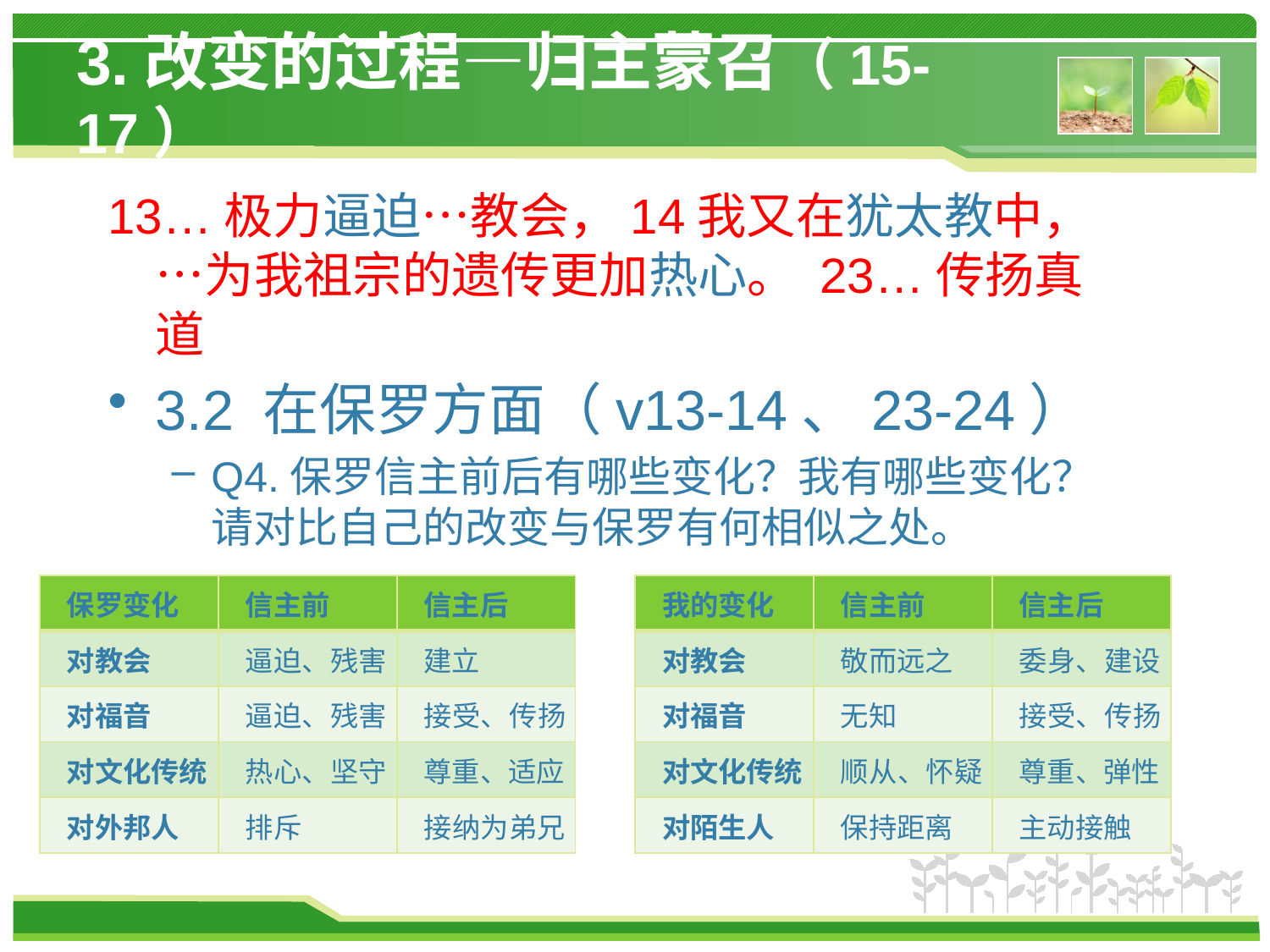

# 3.改变的过程—归主蒙召（15-17）
13…极力逼迫…教会，14我又在犹太教中，…为我祖宗的遗传更加热心。 23…传扬真道
3.2 在保罗方面（v13-14、23-24）
Q4.保罗信主前后有哪些变化？我有哪些变化？请对比自己的改变与保罗有何相似之处。
| 保罗变化 | 信主前 | 信主后 |
| --- | --- | --- |
| 对教会 | 逼迫、残害 | 建立 |
| 对福音 | 逼迫、残害 | 接受、传扬 |
| 对文化传统 | 热心、坚守 | 尊重、适应 |
| 对外邦人 | 排斥 | 接纳为弟兄 |
| 我的变化 | 信主前 | 信主后 |
| --- | --- | --- |
| 对教会 | 敬而远之 | 委身、建设 |
| 对福音 | 无知 | 接受、传扬 |
| 对文化传统 | 顺从、怀疑 | 尊重、弹性 |
| 对陌生人 | 保持距离 | 主动接触 |